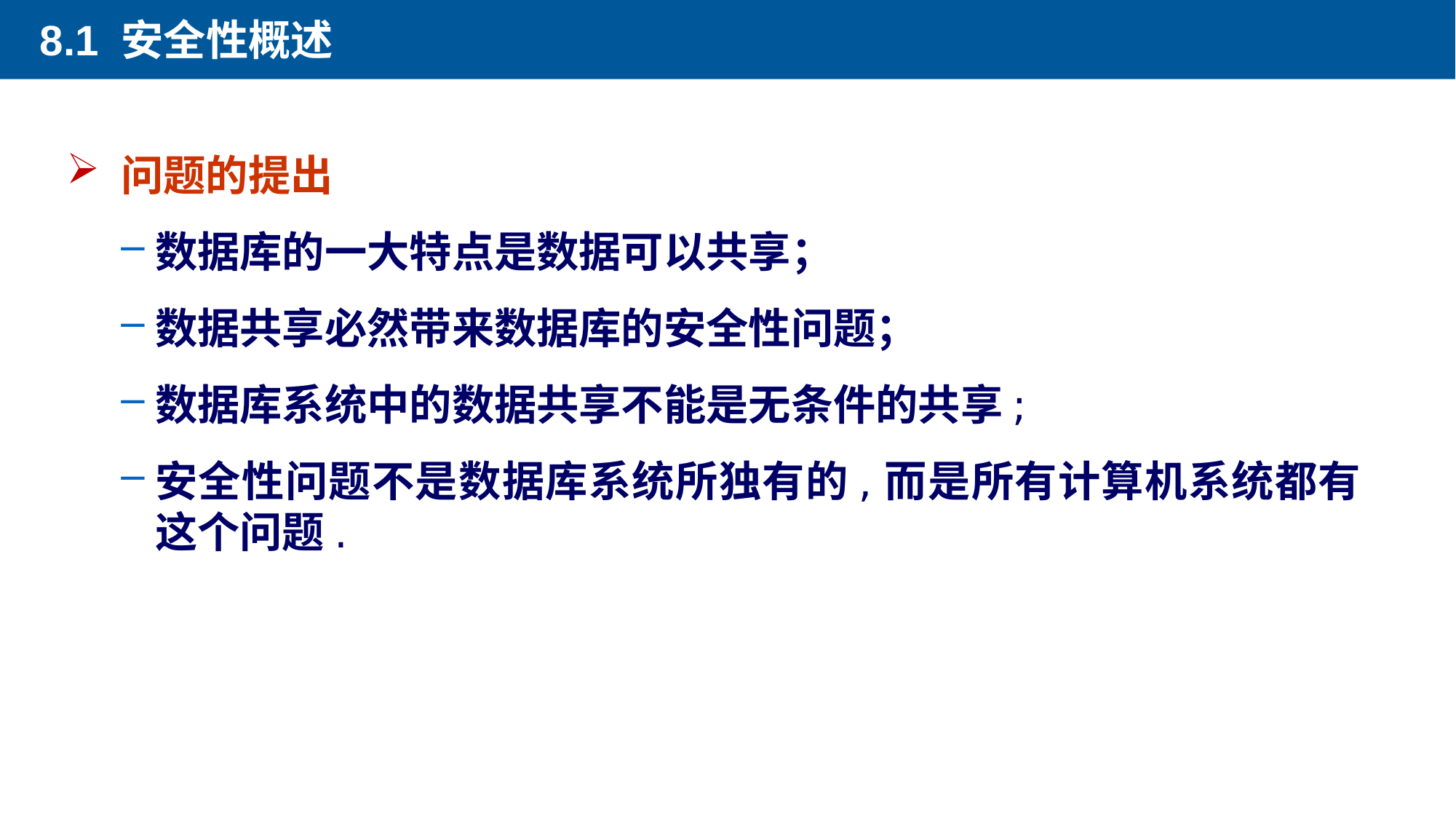

8.1 安全性概述
问题的提出
数据库的一大特点是数据可以共享；
数据共享必然带来数据库的安全性问题；
数据库系统中的数据共享不能是无条件的共享;
安全性问题不是数据库系统所独有的,而是所有计算机系统都有这个问题.